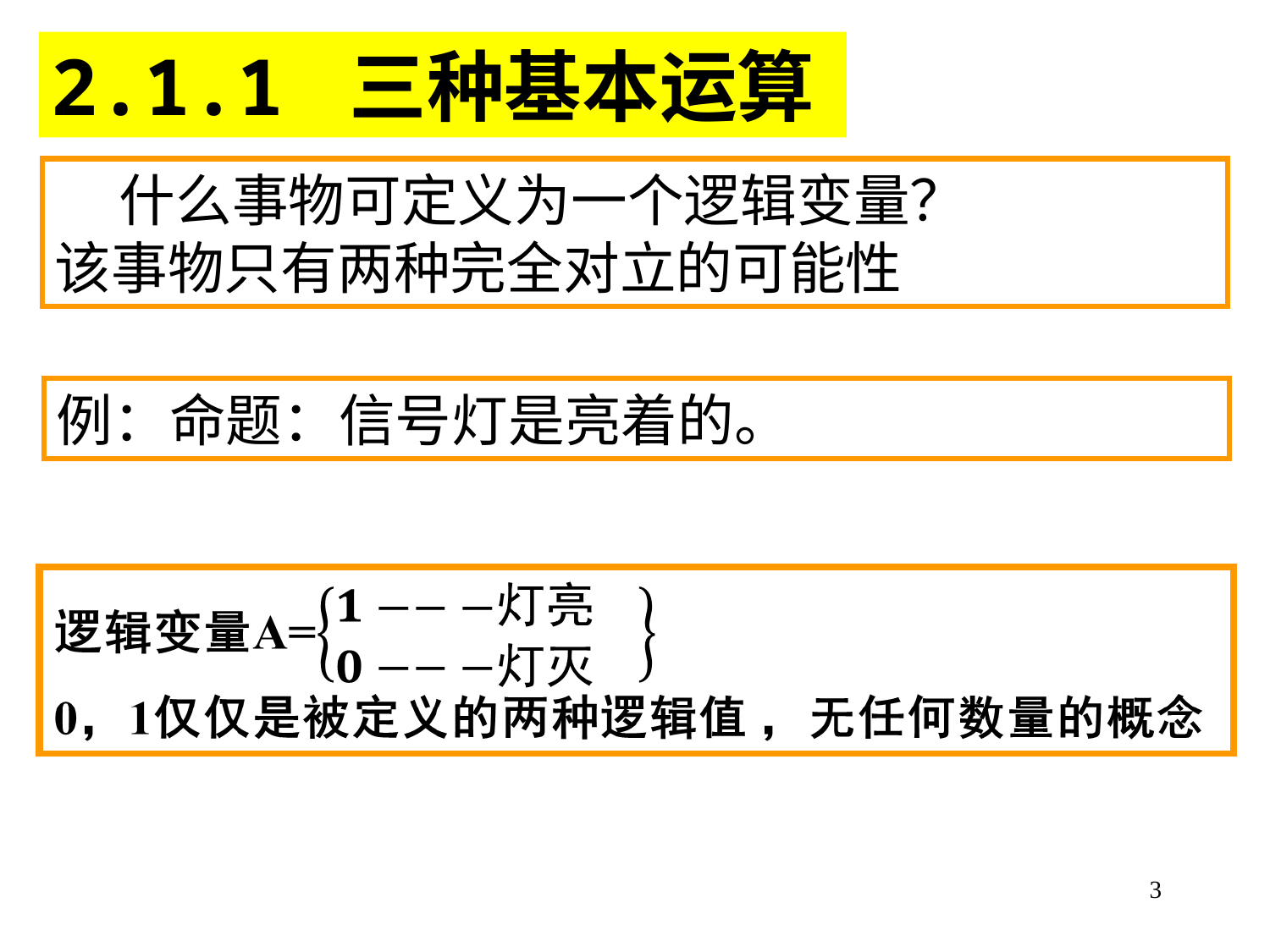

2.1.1 三种基本运算
    什么事物可定义为一个逻辑变量？
该事物只有两种完全对立的可能性
例：命题：信号灯是亮着的。

3